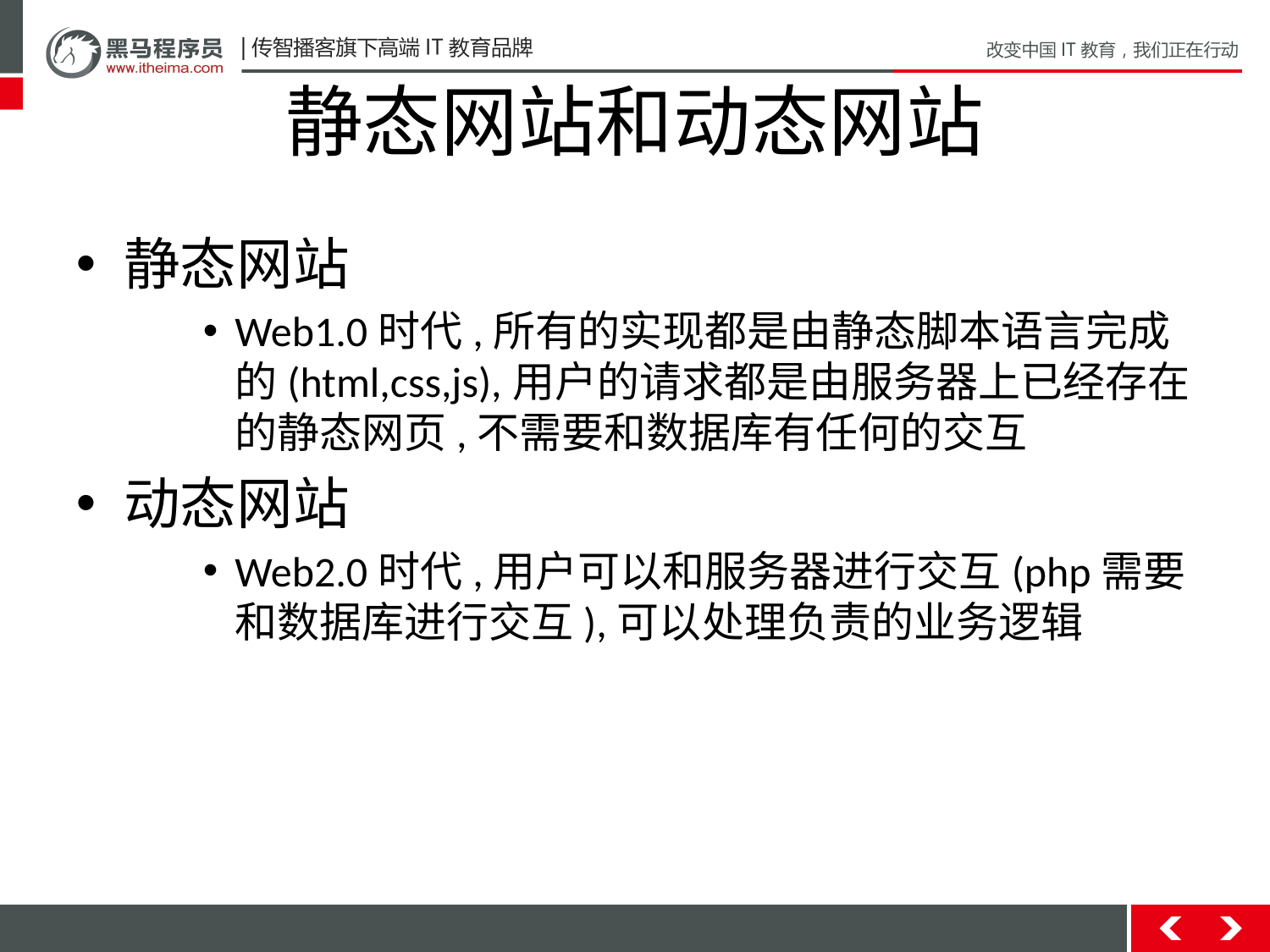

# 静态网站和动态网站
静态网站
Web1.0时代,所有的实现都是由静态脚本语言完成的(html,css,js),用户的请求都是由服务器上已经存在的静态网页,不需要和数据库有任何的交互
动态网站
Web2.0时代,用户可以和服务器进行交互(php需要和数据库进行交互),可以处理负责的业务逻辑